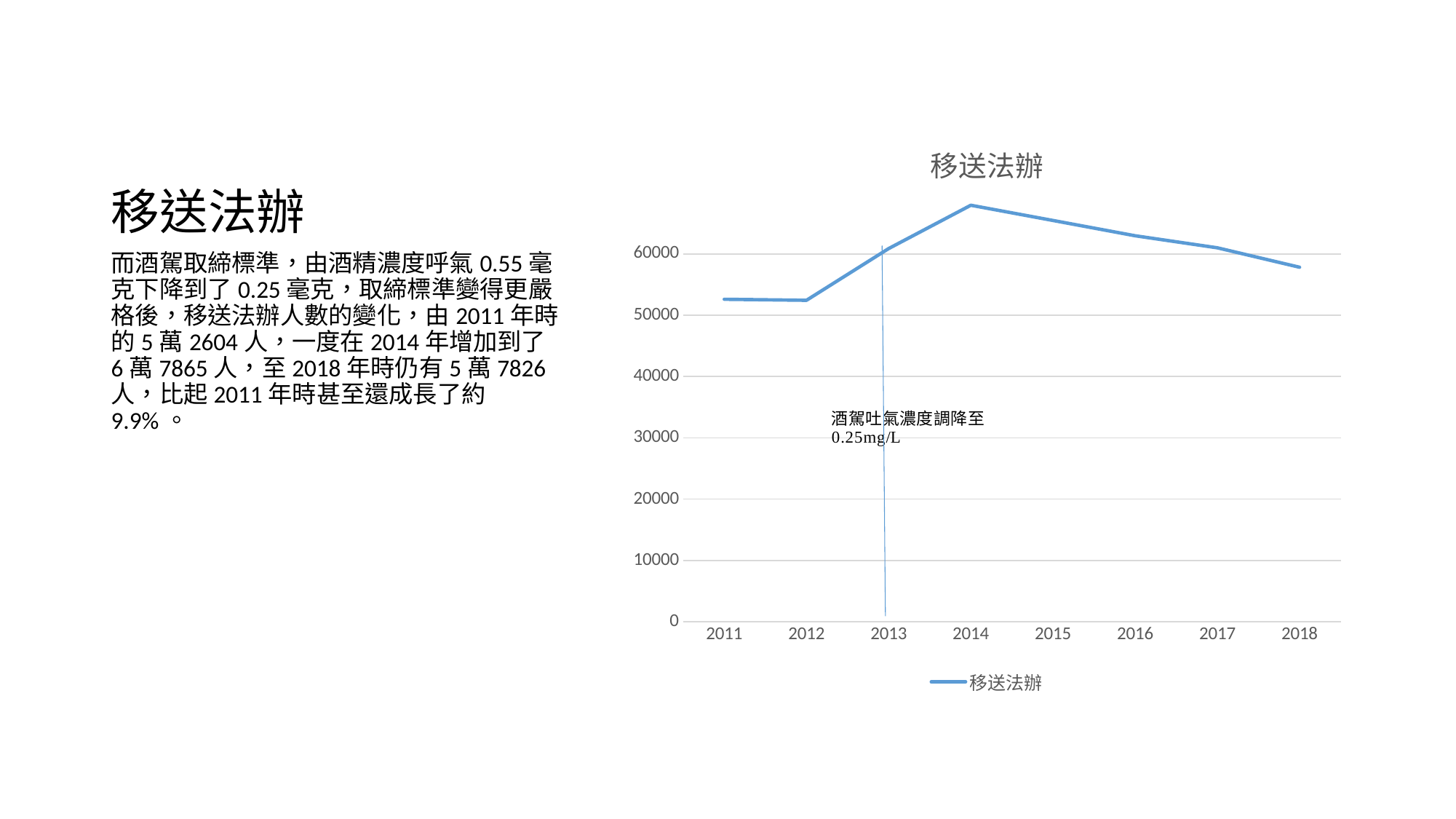

# 移送法辦

### Chart:

| Category | 移送法辦 |
|---|---|
| 2011 | 52604.0 |
| 2012 | 52432.0 |
| 2013 | 60865.0 |
| 2014 | 67932.0 |
| 2015 | 65449.0 |
| 2016 | 62959.0 |
| 2017 | 60993.0 |
| 2018 | 57826.0 |
而酒駕取締標準，由酒精濃度呼氣0.55毫克下降到了0.25毫克，取締標準變得更嚴格後，移送法辦人數的變化，由2011年時的5萬2604人，一度在2014年增加到了6萬7865人，至2018年時仍有5萬7826人，比起2011年時甚至還成長了約9.9%。